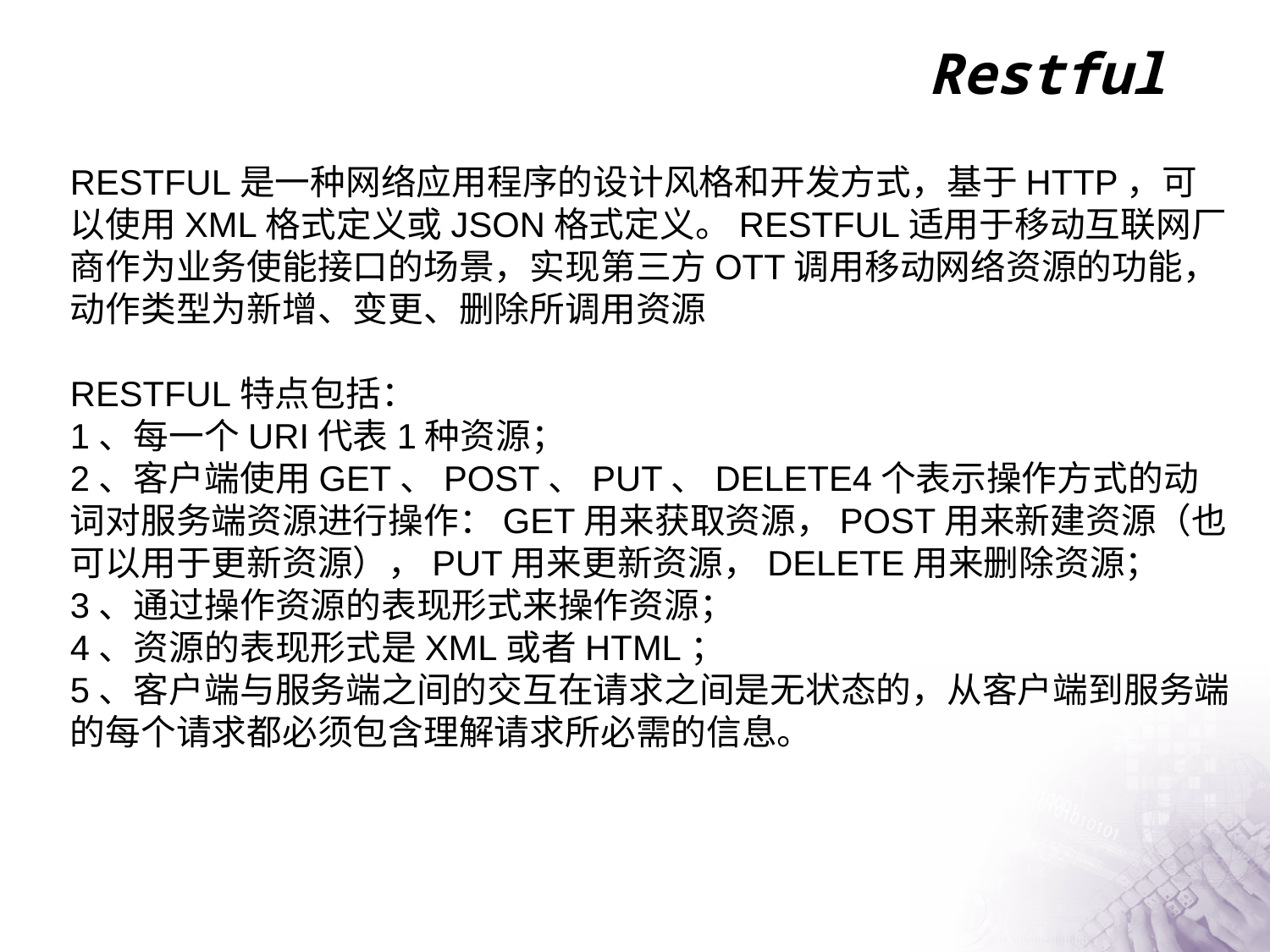

# Restful
RESTFUL是一种网络应用程序的设计风格和开发方式，基于HTTP，可以使用XML格式定义或JSON格式定义。RESTFUL适用于移动互联网厂商作为业务使能接口的场景，实现第三方OTT调用移动网络资源的功能，动作类型为新增、变更、删除所调用资源

RESTFUL特点包括：
1、每一个URI代表1种资源；
2、客户端使用GET、POST、PUT、DELETE4个表示操作方式的动词对服务端资源进行操作：GET用来获取资源，POST用来新建资源（也可以用于更新资源），PUT用来更新资源，DELETE用来删除资源；
3、通过操作资源的表现形式来操作资源；
4、资源的表现形式是XML或者HTML；
5、客户端与服务端之间的交互在请求之间是无状态的，从客户端到服务端的每个请求都必须包含理解请求所必需的信息。